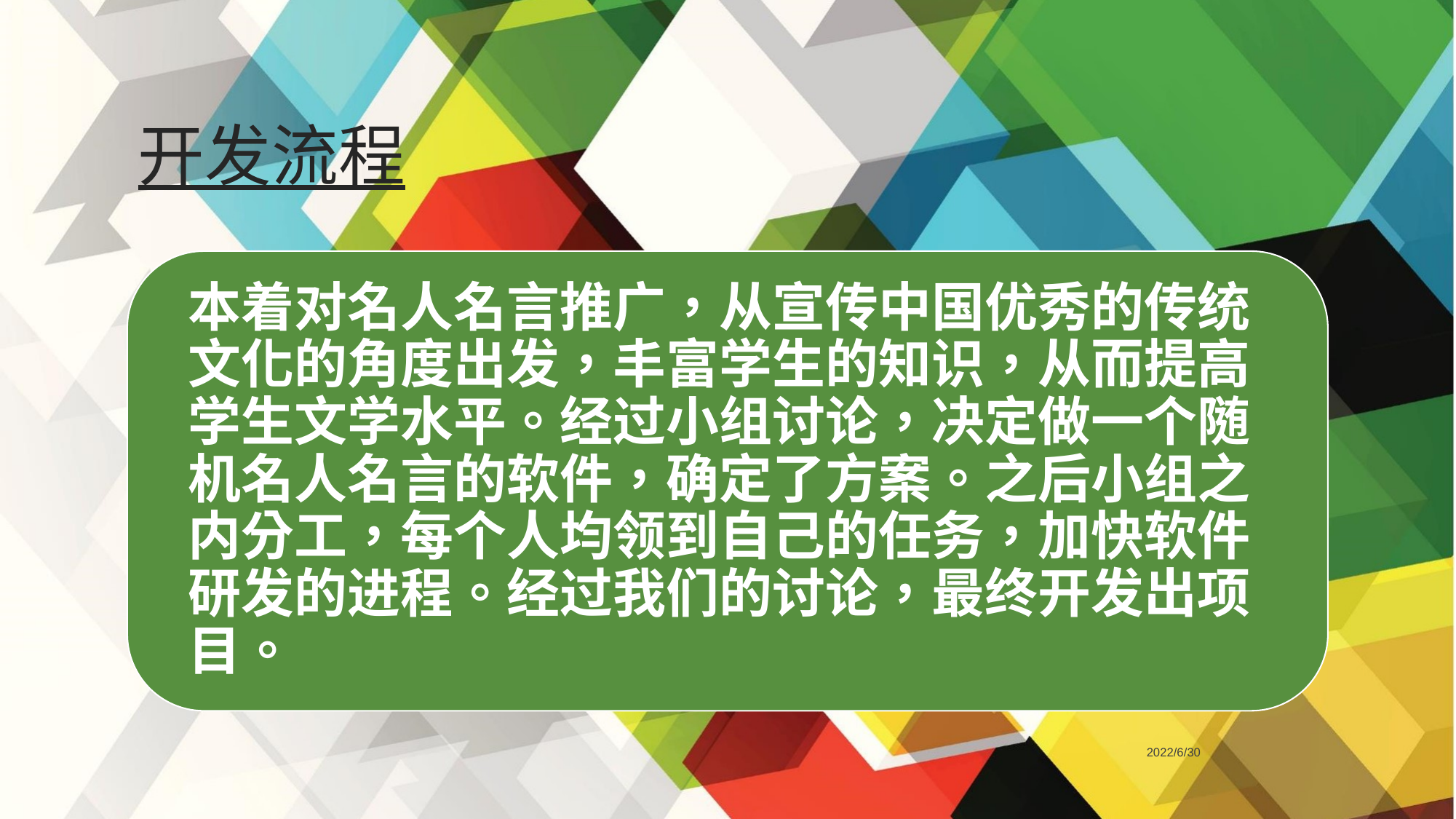

# 开发流程
本着对名人名言推广，从宣传中国优秀的传统文化的角度出发，丰富学生的知识，从而提高学生文学水平。经过小组讨论，决定做一个随机名人名言的软件，确定了方案。之后小组之内分工，每个人均领到自己的任务，加快软件研发的进程。经过我们的讨论，最终开发出项目。
2022/6/30